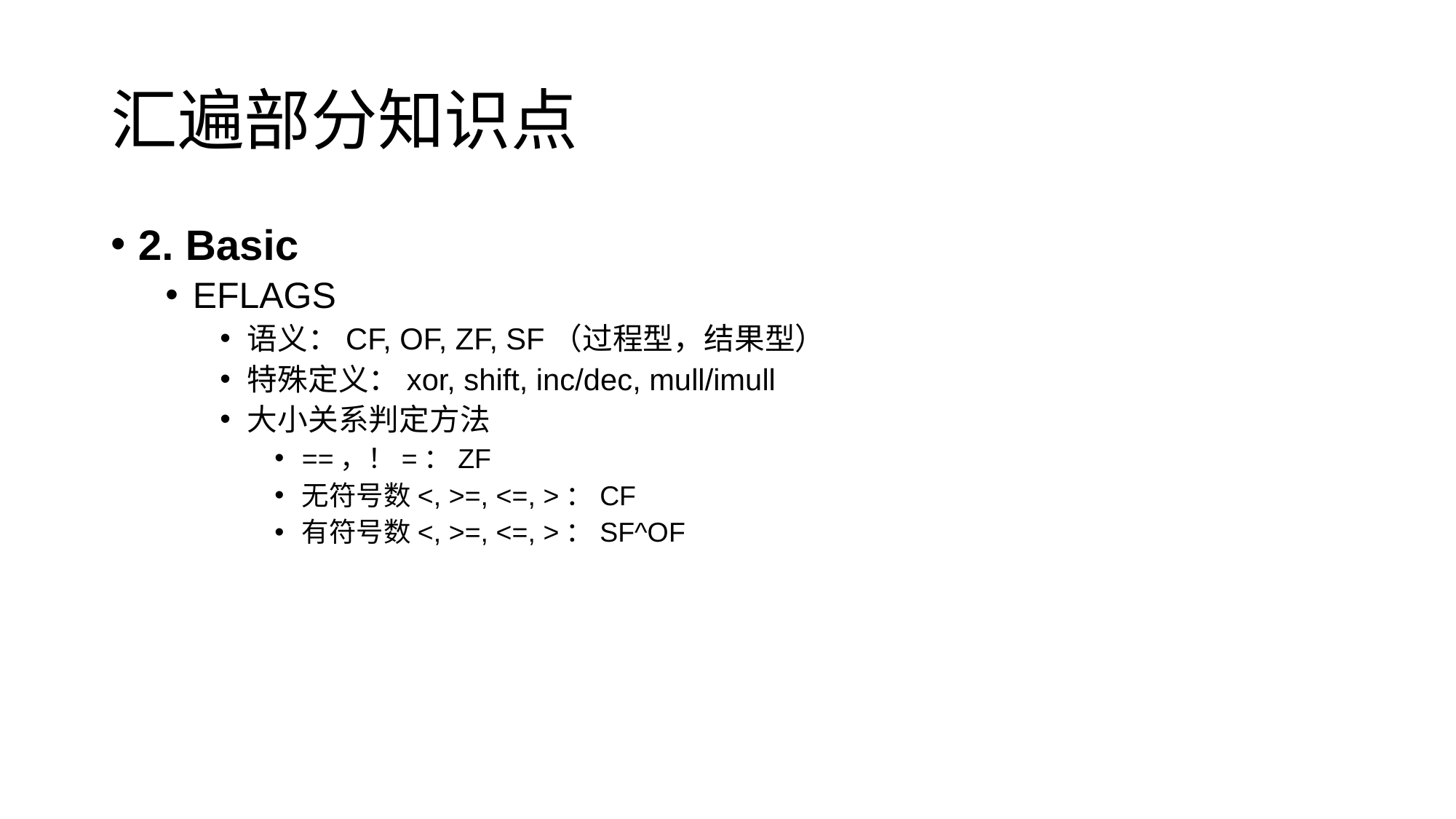

# 汇遍部分知识点
2. Basic
EFLAGS
语义：CF, OF, ZF, SF（过程型，结果型）
特殊定义：xor, shift, inc/dec, mull/imull
大小关系判定方法
==，！=：ZF
无符号数<, >=, <=, >：CF
有符号数<, >=, <=, >：SF^OF